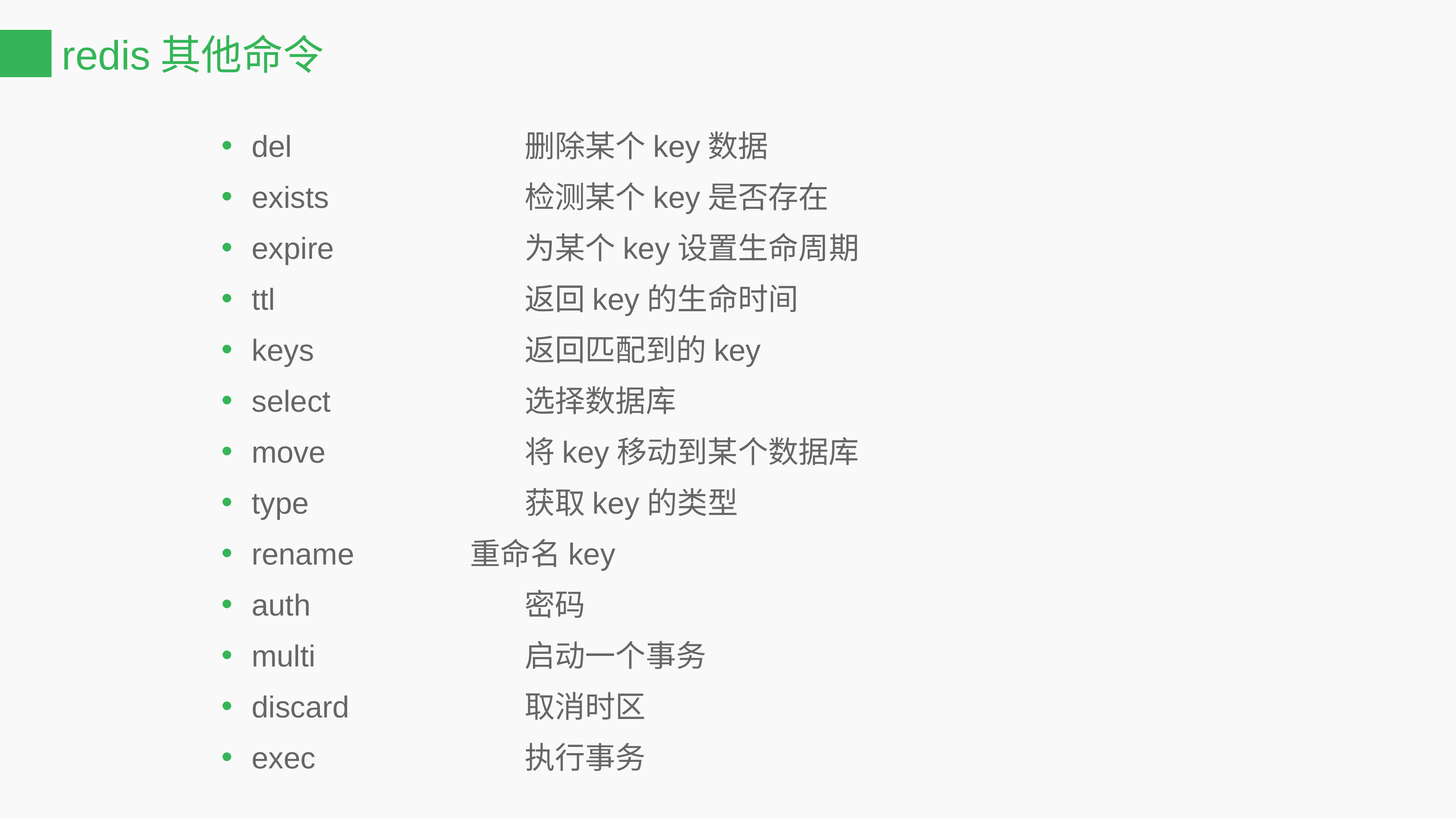

# redis其他命令
del					删除某个key数据
exists				检测某个key是否存在
expire				为某个key设置生命周期
ttl					返回key的生命时间
keys				返回匹配到的key
select				选择数据库
move				将key移动到某个数据库
type				获取key的类型
rename			重命名key
auth				密码
multi				启动一个事务
discard				取消时区
exec				执行事务